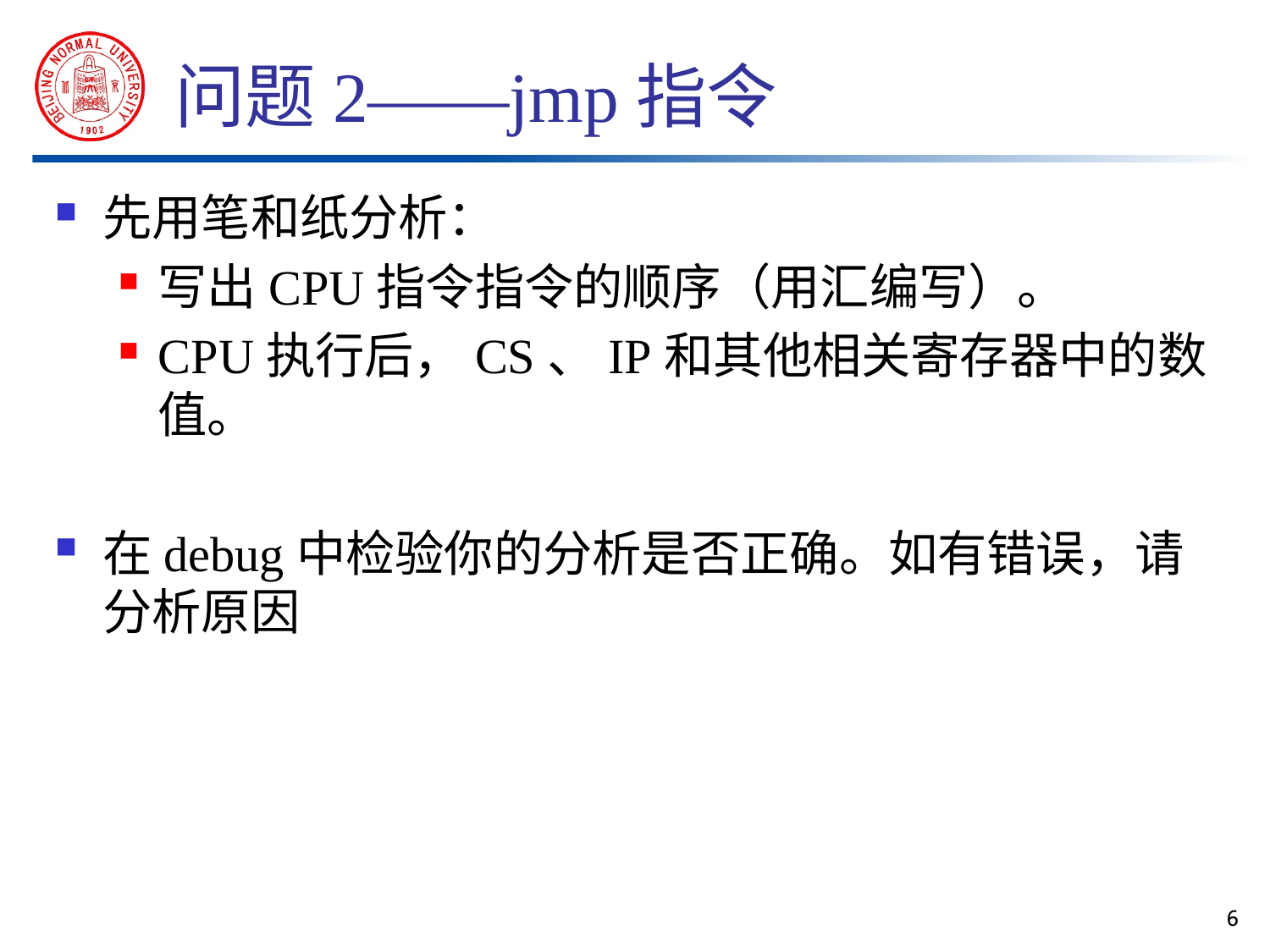

# 问题2——jmp指令
先用笔和纸分析：
写出CPU指令指令的顺序（用汇编写）。
CPU执行后，CS、IP和其他相关寄存器中的数值。

在debug中检验你的分析是否正确。如有错误，请分析原因